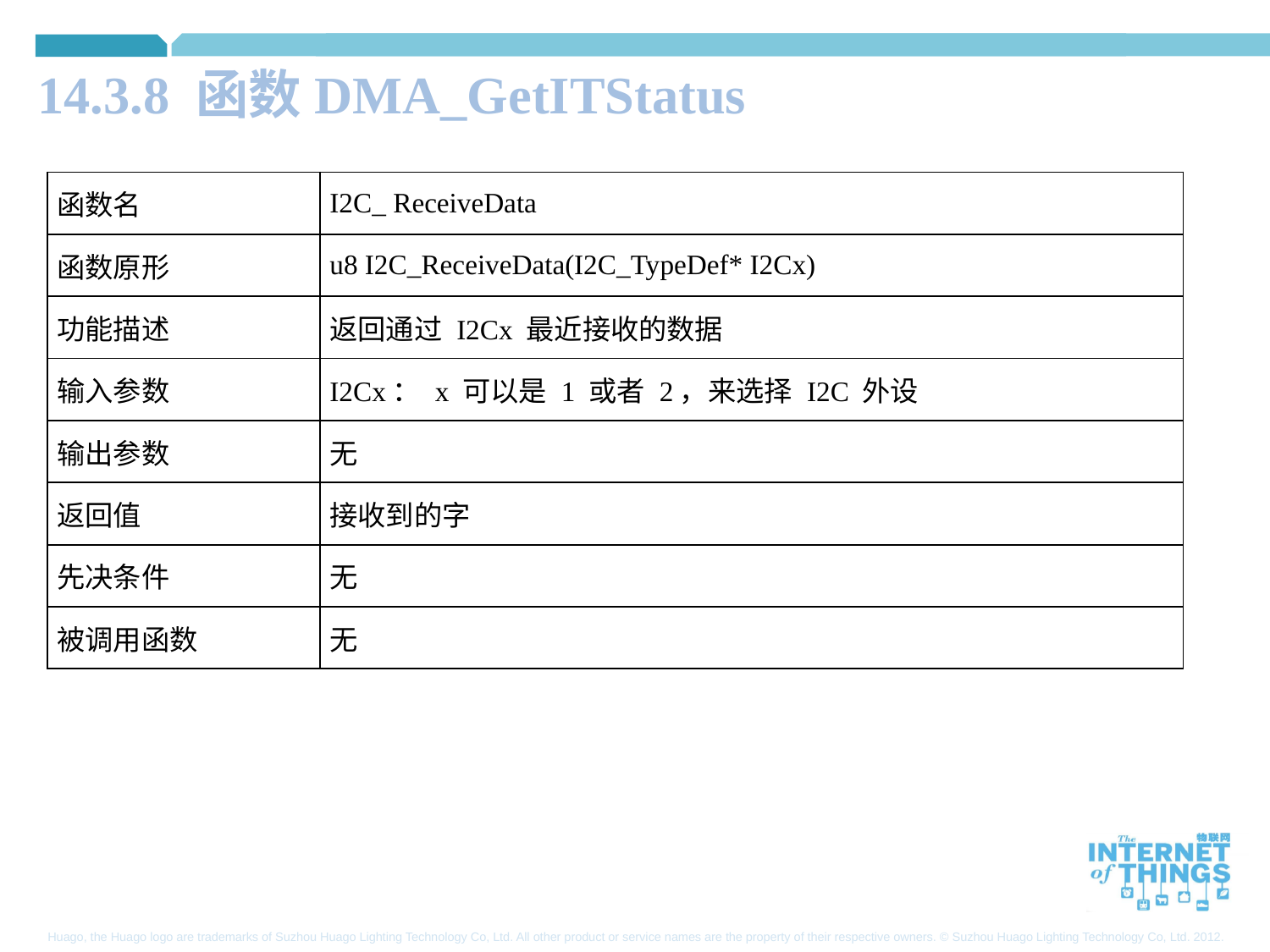

14.3.8 函数DMA_GetITStatus
| 函数名 | I2C\_ ReceiveData |
| --- | --- |
| 函数原形 | u8 I2C\_ReceiveData(I2C\_TypeDef\* I2Cx) |
| 功能描述 | 返回通过 I2Cx 最近接收的数据 |
| 输入参数 | I2Cx： x 可以是 1 或者 2，来选择 I2C 外设 |
| 输出参数 | 无 |
| 返回值 | 接收到的字 |
| 先决条件 | 无 |
| 被调用函数 | 无 |